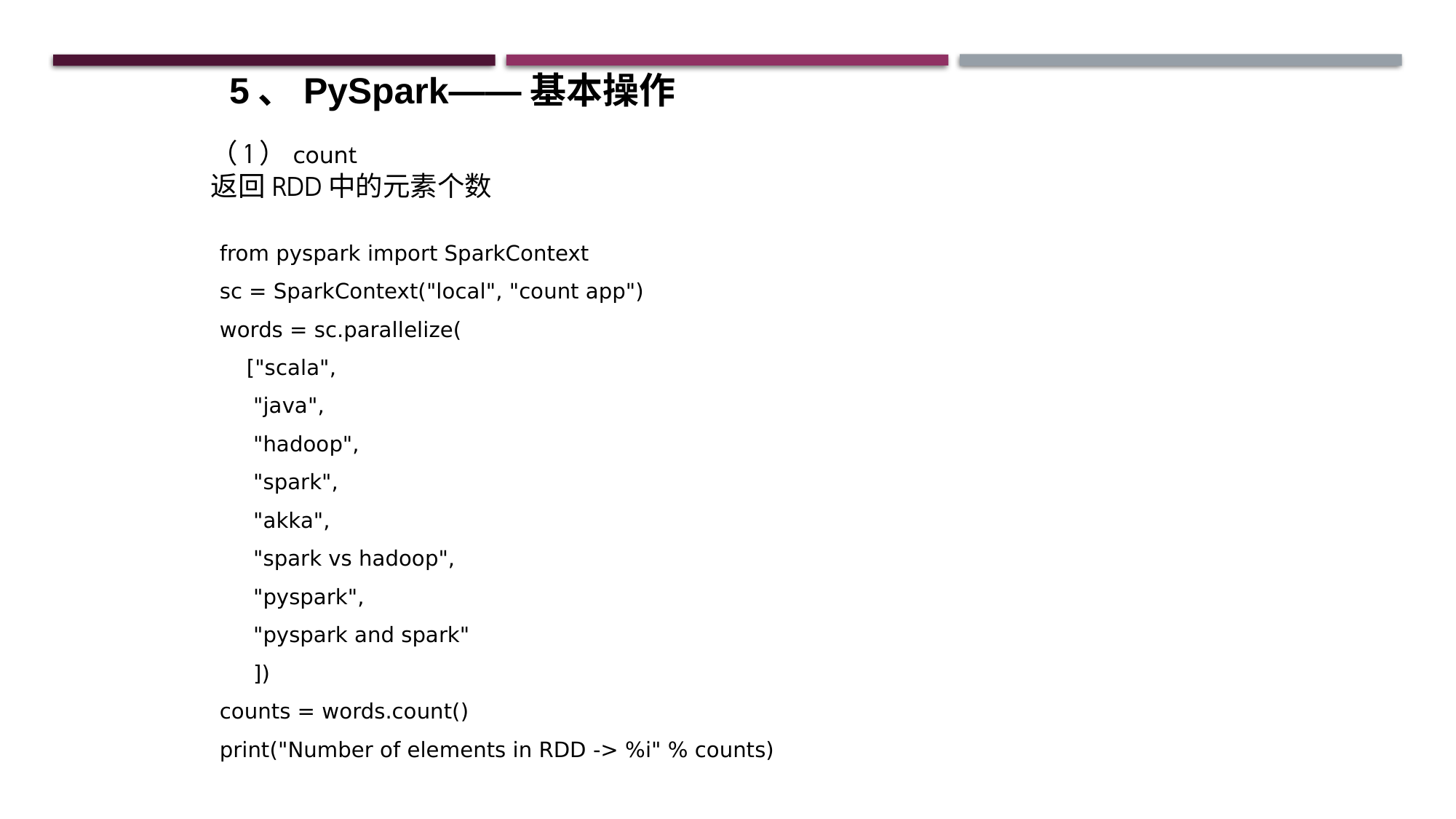

5、PySpark——基本操作
（1）count
返回RDD中的元素个数
from pyspark import SparkContext
sc = SparkContext("local", "count app")
words = sc.parallelize(
    ["scala",
     "java",
     "hadoop",
     "spark",
     "akka",
     "spark vs hadoop",
     "pyspark",
     "pyspark and spark"
     ])
counts = words.count()
print("Number of elements in RDD -> %i" % counts)